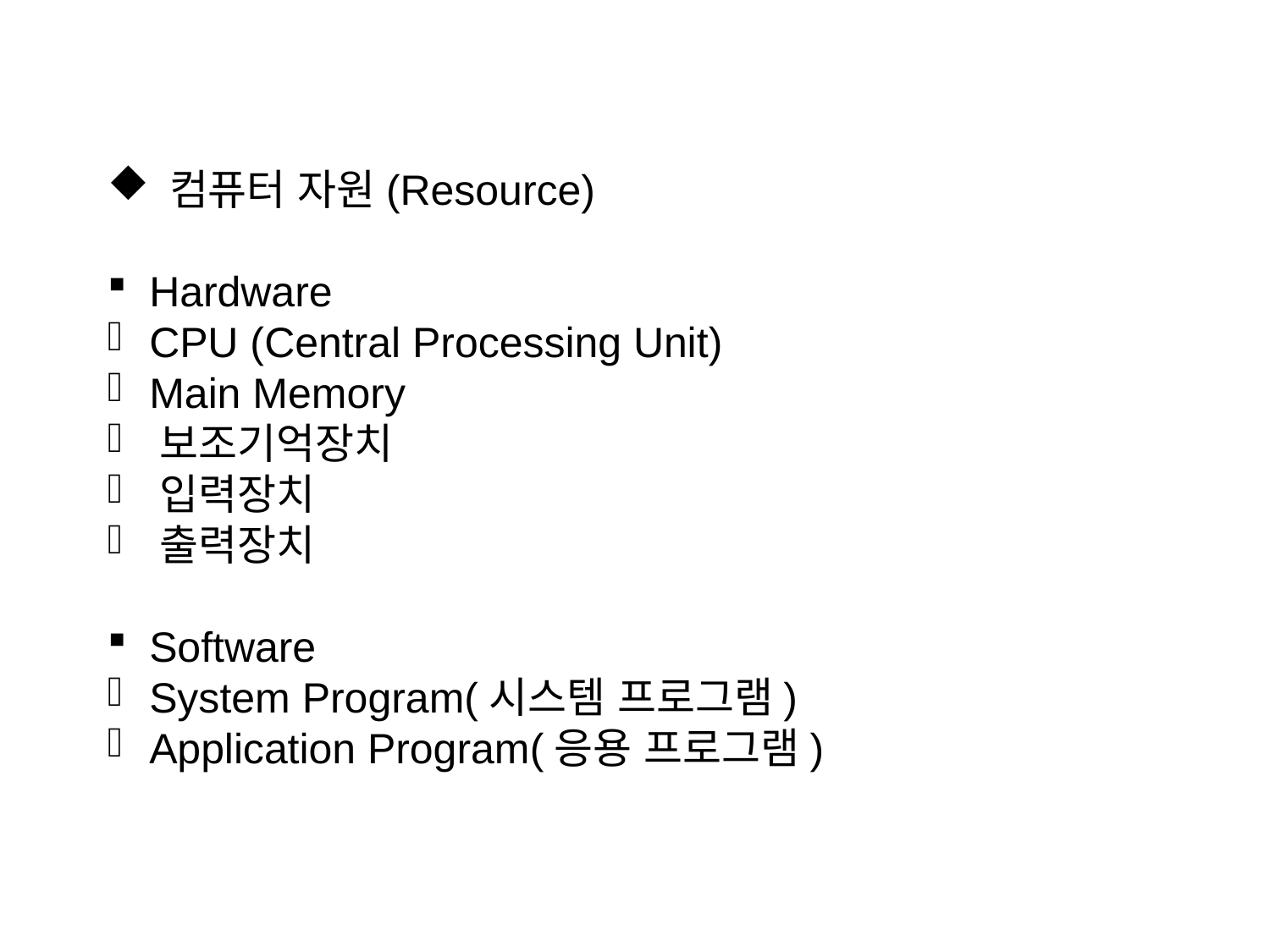

컴퓨터 자원(Resource)

 Hardware
 CPU (Central Processing Unit)
 Main Memory
 보조기억장치
 입력장치
 출력장치

 Software
 System Program(시스템 프로그램)
 Application Program(응용 프로그램)